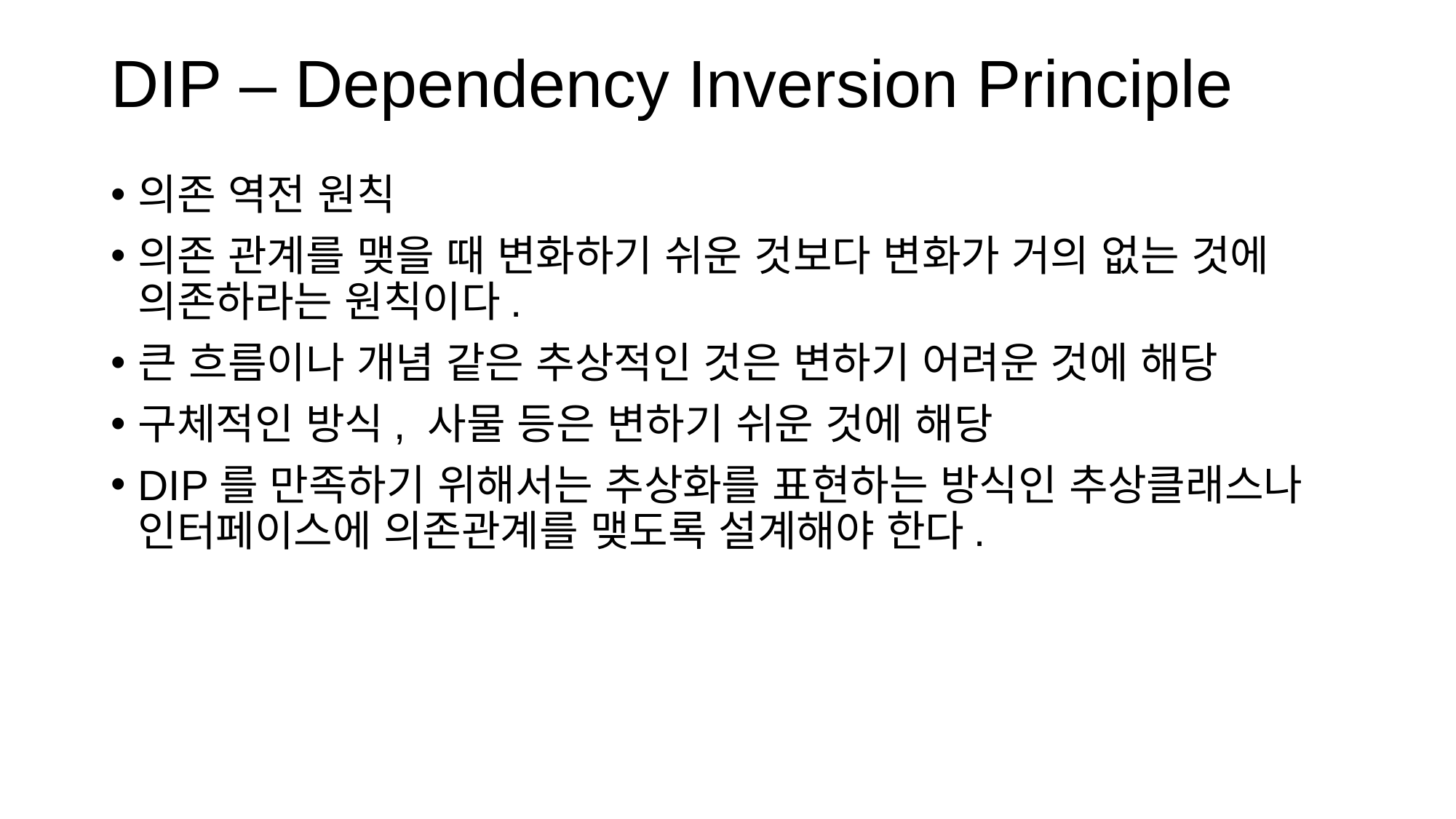

# DIP – Dependency Inversion Principle
의존 역전 원칙
의존 관계를 맺을 때 변화하기 쉬운 것보다 변화가 거의 없는 것에 의존하라는 원칙이다.
큰 흐름이나 개념 같은 추상적인 것은 변하기 어려운 것에 해당
구체적인 방식, 사물 등은 변하기 쉬운 것에 해당
DIP를 만족하기 위해서는 추상화를 표현하는 방식인 추상클래스나 인터페이스에 의존관계를 맺도록 설계해야 한다.